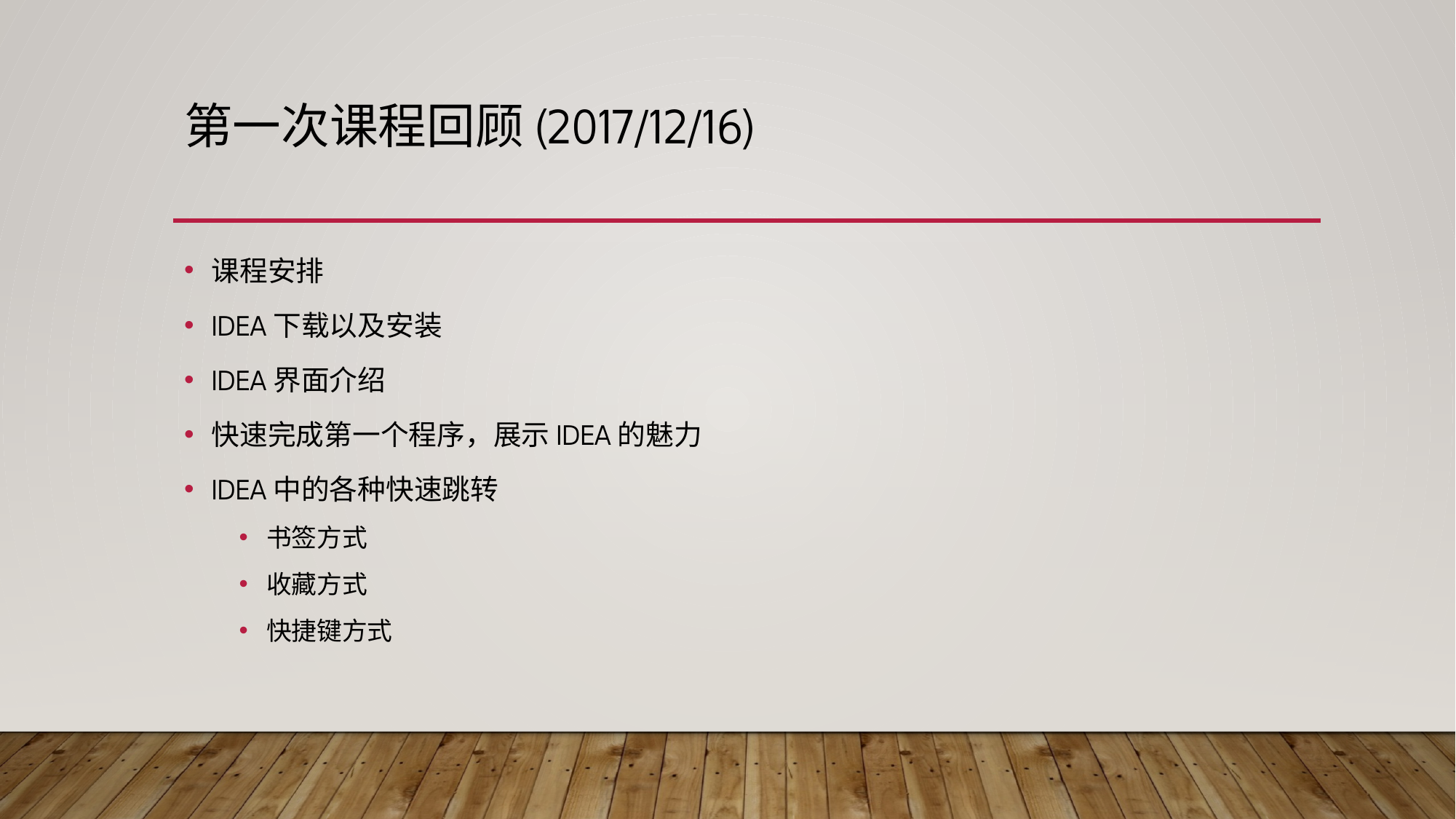

# 第一次课程回顾(2017/12/16)
课程安排
IDEA下载以及安装
IDEA界面介绍
快速完成第一个程序，展示IDEA的魅力
IDEA中的各种快速跳转
书签方式
收藏方式
快捷键方式